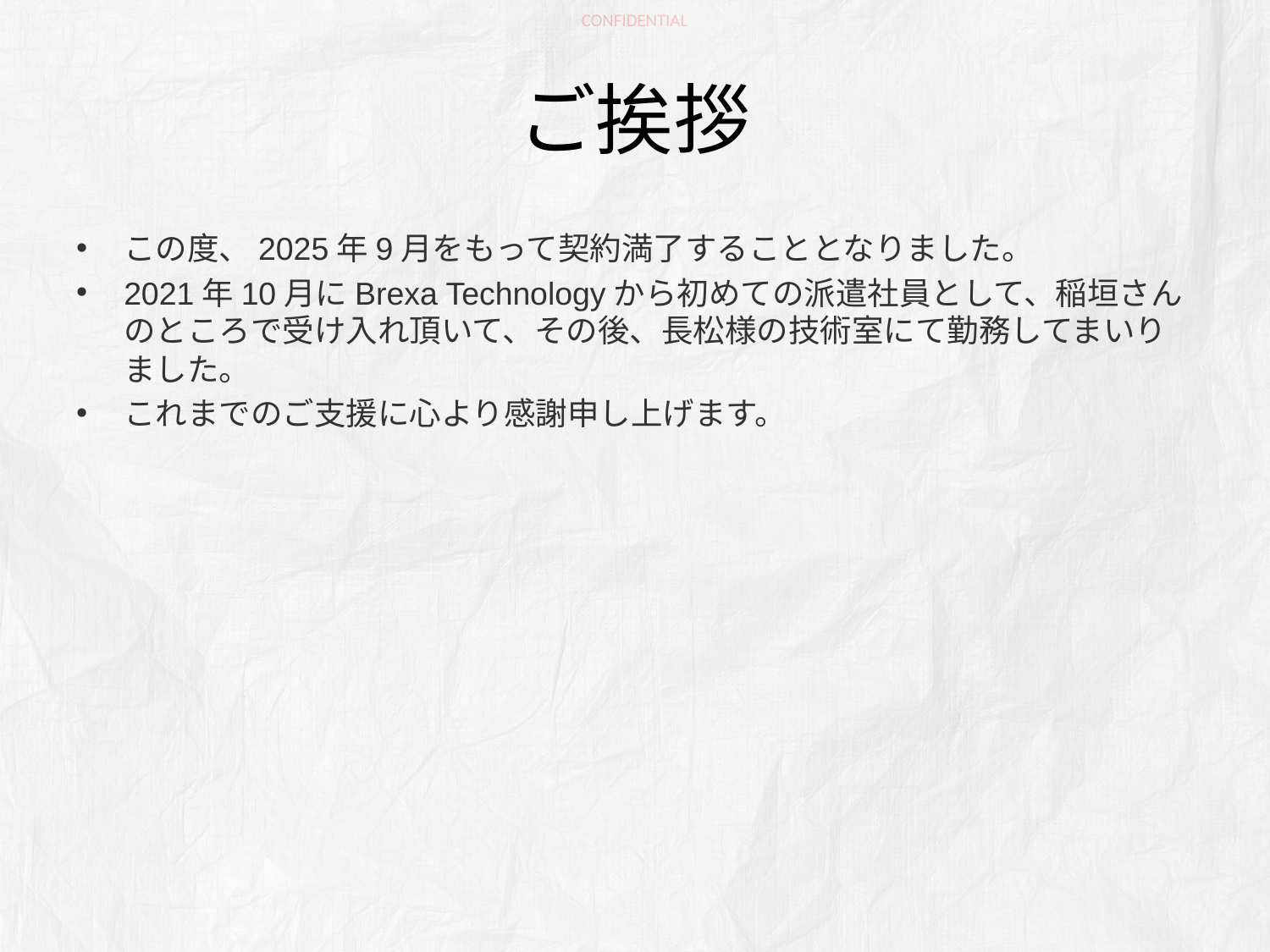

# ご挨拶
この度、2025年9月をもって契約満了することとなりました。
2021年10月にBrexa Technologyから初めての派遣社員として、稲垣さんのところで受け入れ頂いて、その後、長松様の技術室にて勤務してまいりました。
これまでのご支援に心より感謝申し上げます。